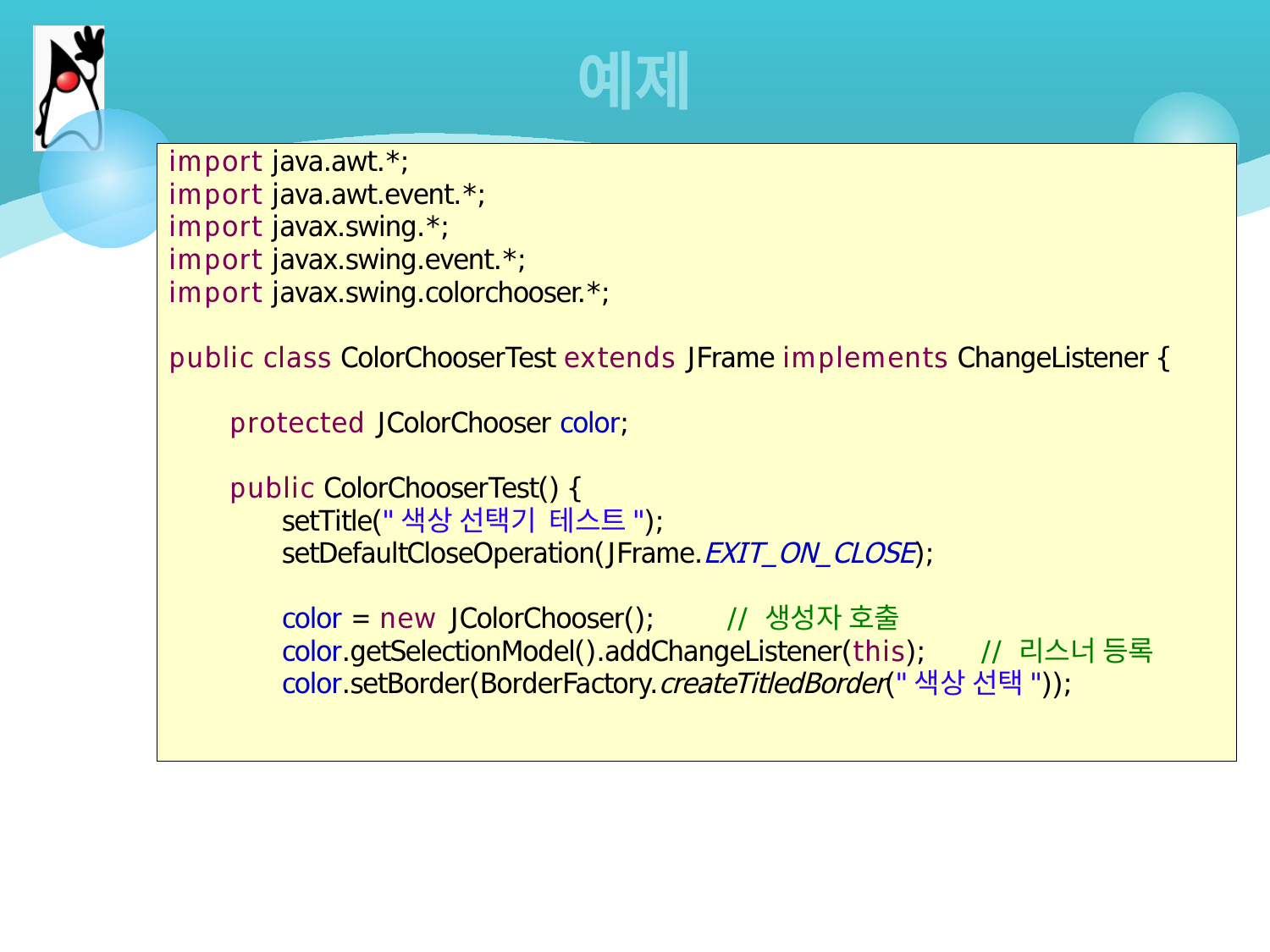

# 예제
import java.awt.*;
import java.awt.event.*;
import javax.swing.*;
import javax.swing.event.*;
import javax.swing.colorchooser.*;

public class ColorChooserTest extends JFrame implements ChangeListener {

       protected JColorChooser color;

       public ColorChooserTest() {
             setTitle("색상 선택기  테스트");
             setDefaultCloseOperation(JFrame.EXIT_ON_CLOSE);

             color = new JColorChooser();	// 생성자 호출
             color.getSelectionModel().addChangeListener(this);	// 리스너 등록
             color.setBorder(BorderFactory.createTitledBorder("색상 선택"));